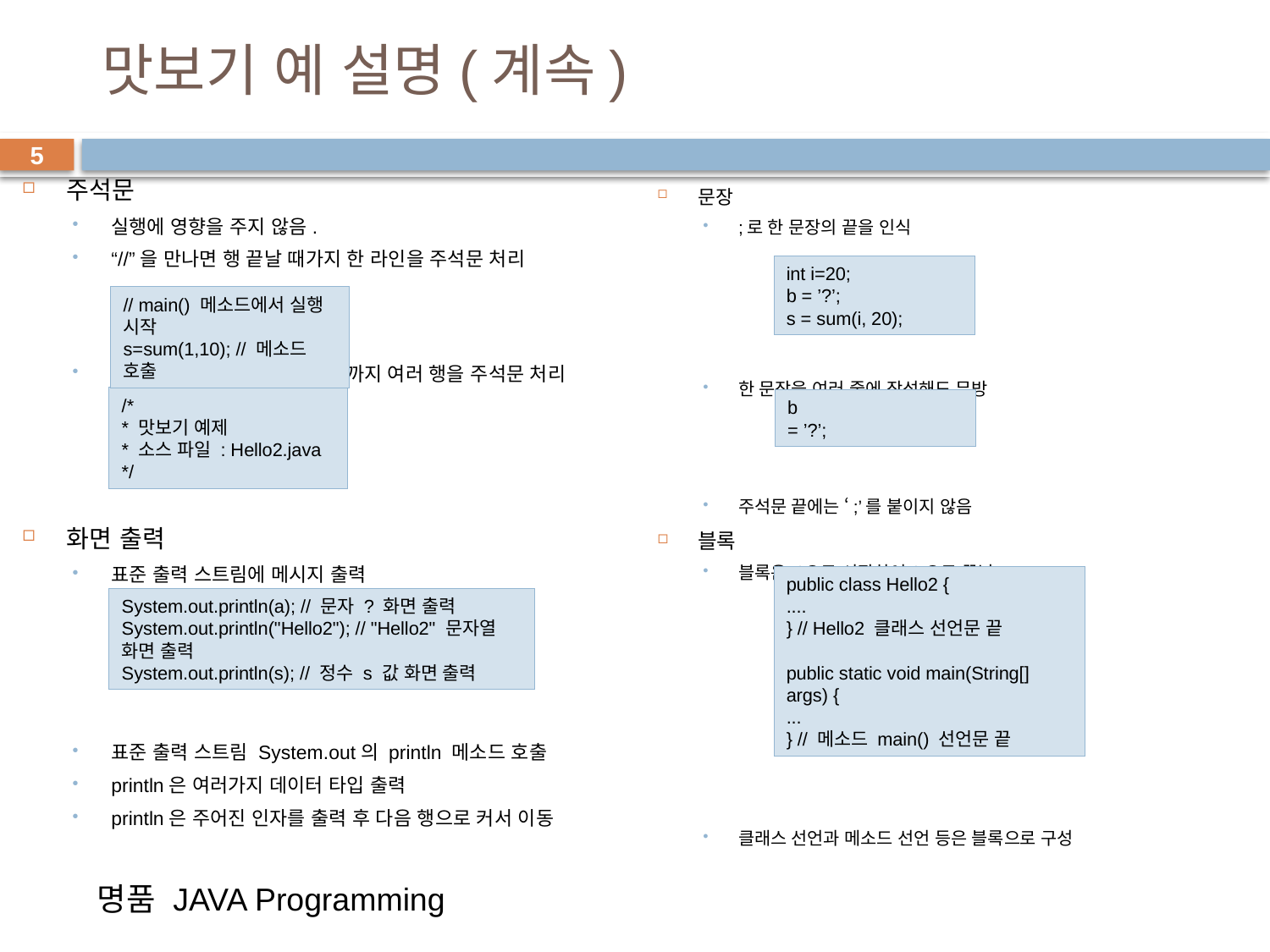

# 맛보기 예 설명(계속)
5
주석문
실행에 영향을 주지 않음.
“//”을 만나면 행 끝날 때가지 한 라인을 주석문 처리

“/*”을 만나면 “*/”을 만날 때까지 여러 행을 주석문 처리

화면 출력
표준 출력 스트림에 메시지 출력

표준 출력 스트림 System.out의 println 메소드 호출
println은 여러가지 데이터 타입 출력
println은 주어진 인자를 출력 후 다음 행으로 커서 이동

문장
;로 한 문장의 끝을 인식

한 문장을 여러 줄에 작성해도 무방

주석문 끝에는 ‘;’를 붙이지 않음
블록
블록은 {으로 시작하여 }으로 끝남

클래스 선언과 메소드 선언 등은 블록으로 구성

int i=20;
b = ’?’;
s = sum(i, 20);
// main() 메소드에서 실행 시작
s=sum(1,10); // 메소드 호출
/*
* 맛보기 예제
* 소스 파일 : Hello2.java
*/
b
= ’?’;
public class Hello2 {
....
} // Hello2 클래스 선언문 끝

public static void main(String[] args) {
...
} // 메소드 main() 선언문 끝
System.out.println(a); // 문자 ? 화면 출력
System.out.println("Hello2"); // "Hello2" 문자열 화면 출력
System.out.println(s); // 정수 s 값 화면 출력
명품 JAVA Programming